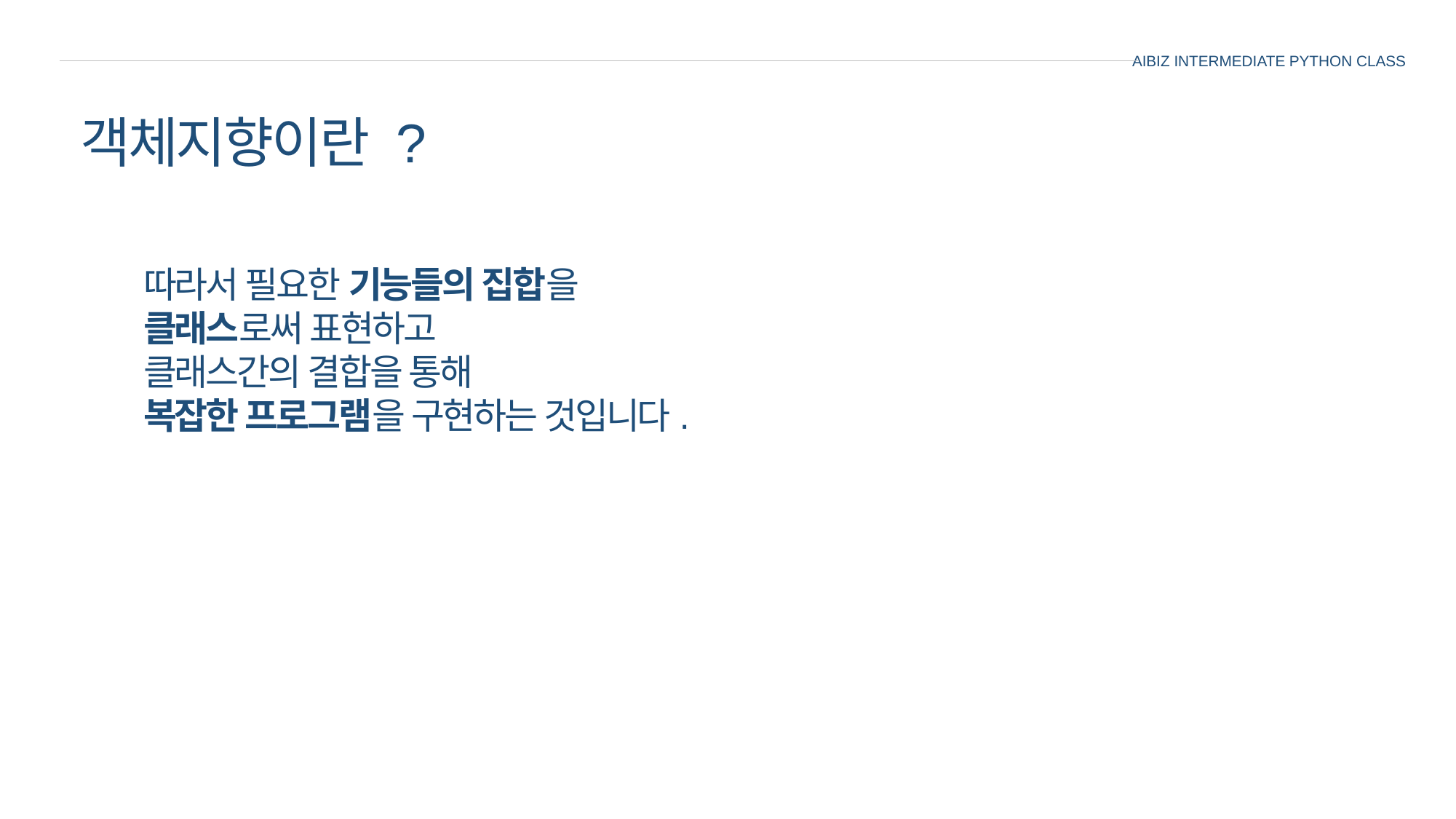

AIBIZ INTERMEDIATE PYTHON CLASS
객체지향이란 ?
따라서 필요한 기능들의 집합을
클래스로써 표현하고
클래스간의 결합을 통해
복잡한 프로그램을 구현하는 것입니다.